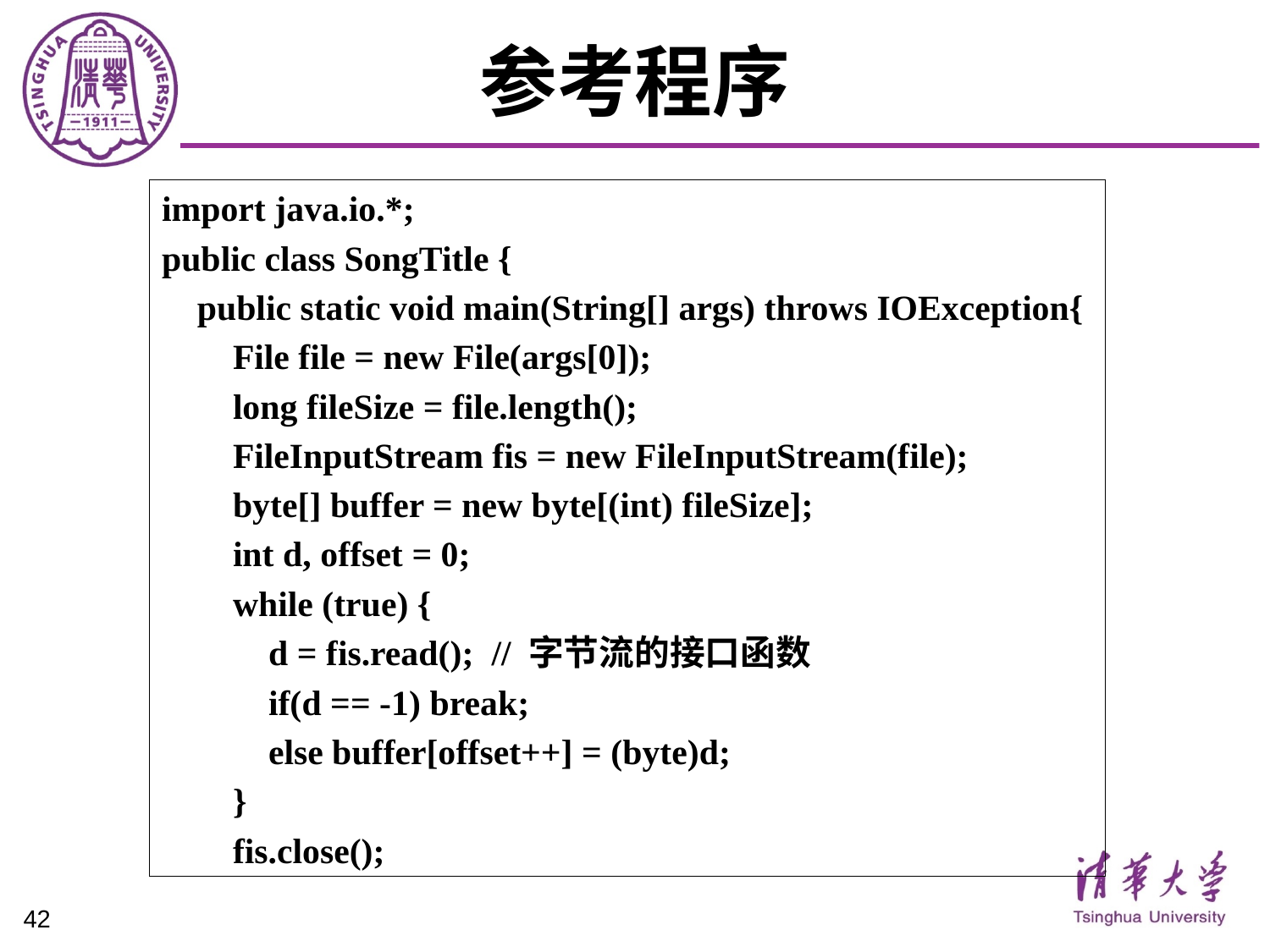

# 参考程序
import java.io.*;
public class SongTitle {
    public static void main(String[] args) throws IOException{
        File file = new File(args[0]);
        long fileSize = file.length();
        FileInputStream fis = new FileInputStream(file);
        byte[] buffer = new byte[(int) fileSize];
        int d, offset = 0;
        while (true) {
            d = fis.read();  // 字节流的接口函数
            if(d == -1) break;
            else buffer[offset++] = (byte)d;
        }
        fis.close();
42